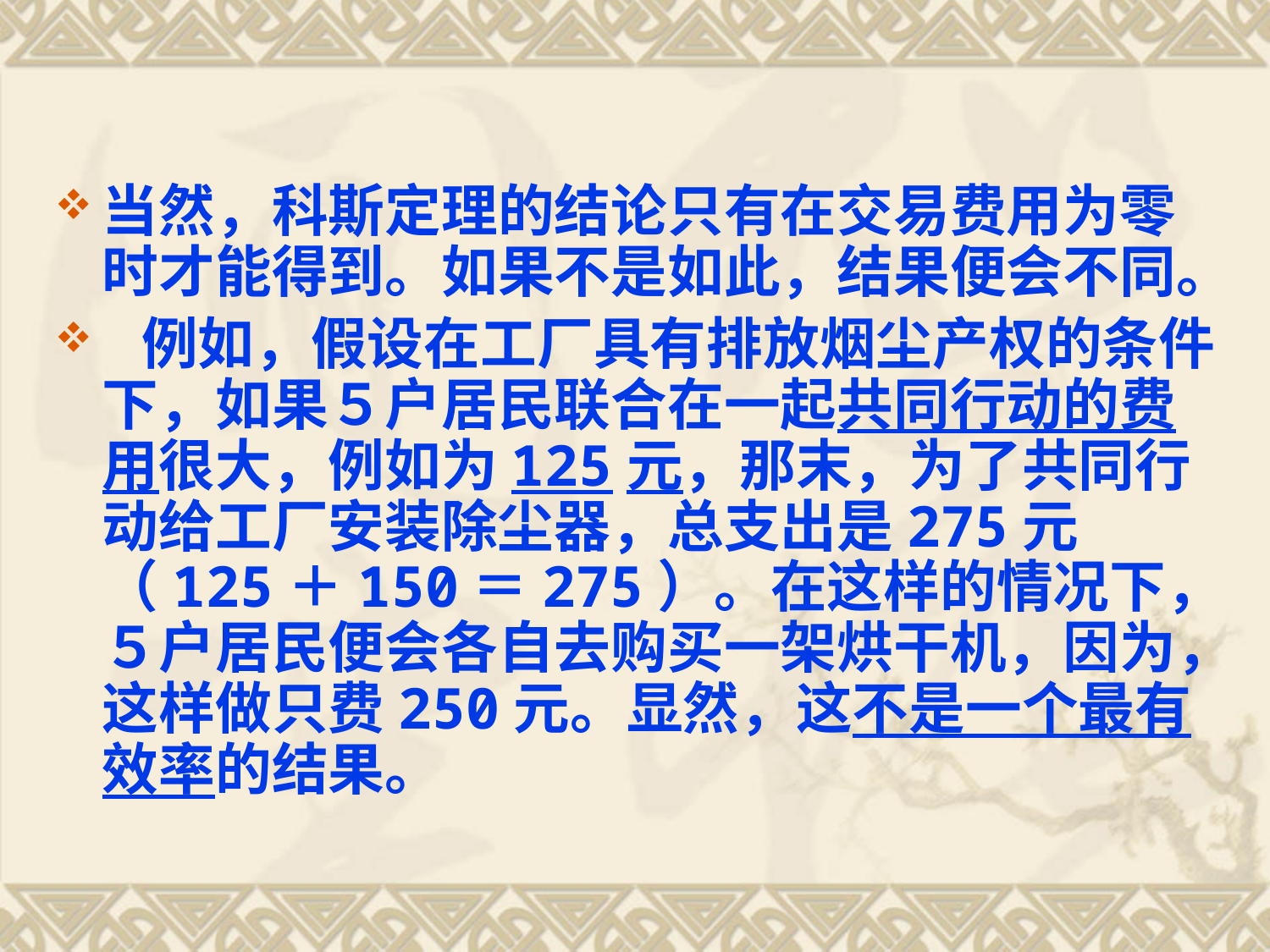

当然，科斯定理的结论只有在交易费用为零时才能得到。如果不是如此，结果便会不同。
  例如，假设在工厂具有排放烟尘产权的条件下，如果５户居民联合在一起共同行动的费用很大，例如为125元，那末，为了共同行动给工厂安装除尘器，总支出是275元（125＋150＝275）。在这样的情况下，５户居民便会各自去购买一架烘干机，因为，这样做只费250元。显然，这不是一个最有效率的结果。